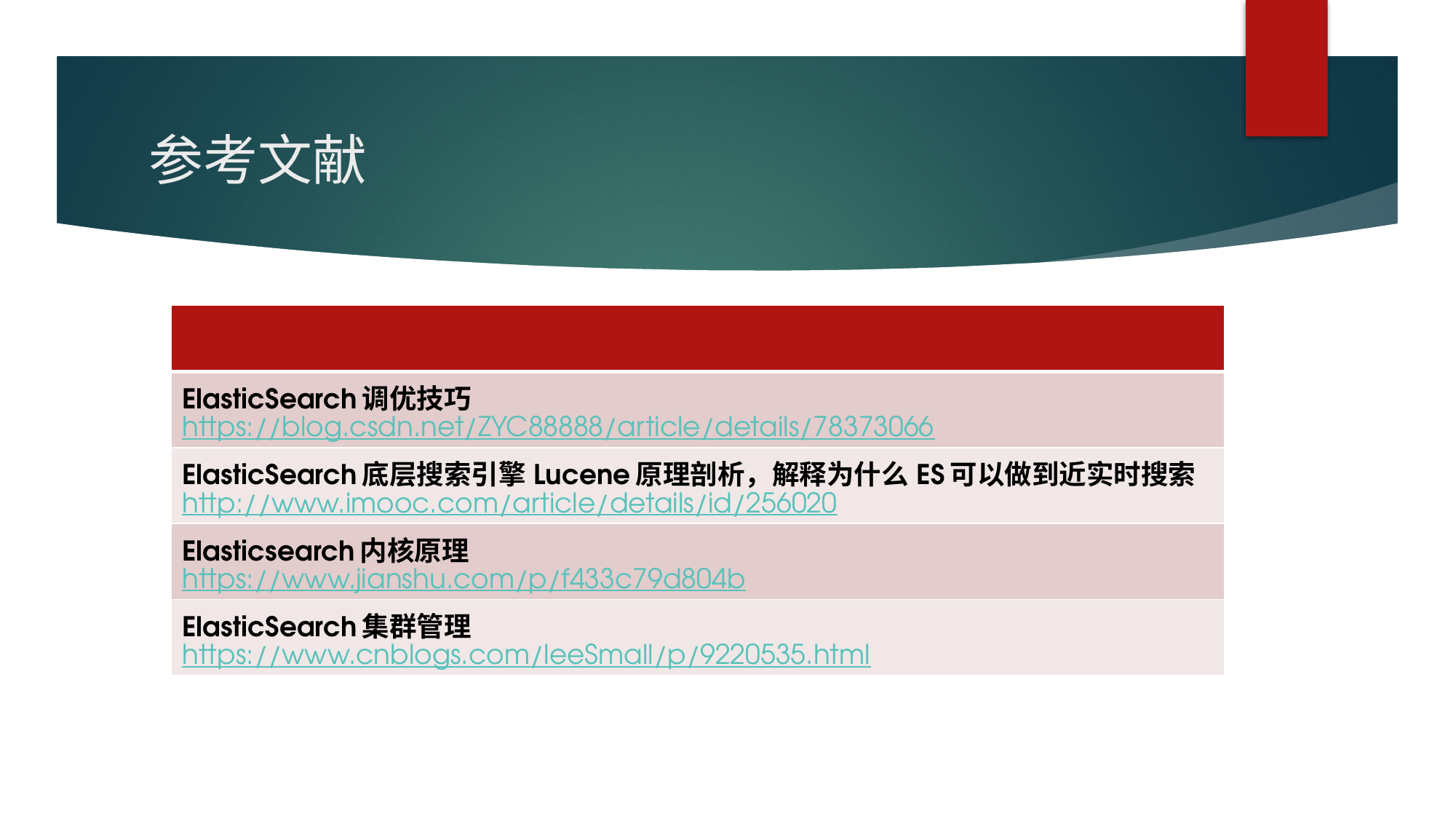

# 参考文献
|  |
| --- |
| ElasticSearch调优技巧 https://blog.csdn.net/ZYC88888/article/details/78373066 |
| ElasticSearch底层搜索引擎Lucene原理剖析，解释为什么ES可以做到近实时搜索 http://www.imooc.com/article/details/id/256020 |
| Elasticsearch内核原理 https://www.jianshu.com/p/f433c79d804b |
| ElasticSearch集群管理 https://www.cnblogs.com/leeSmall/p/9220535.html |